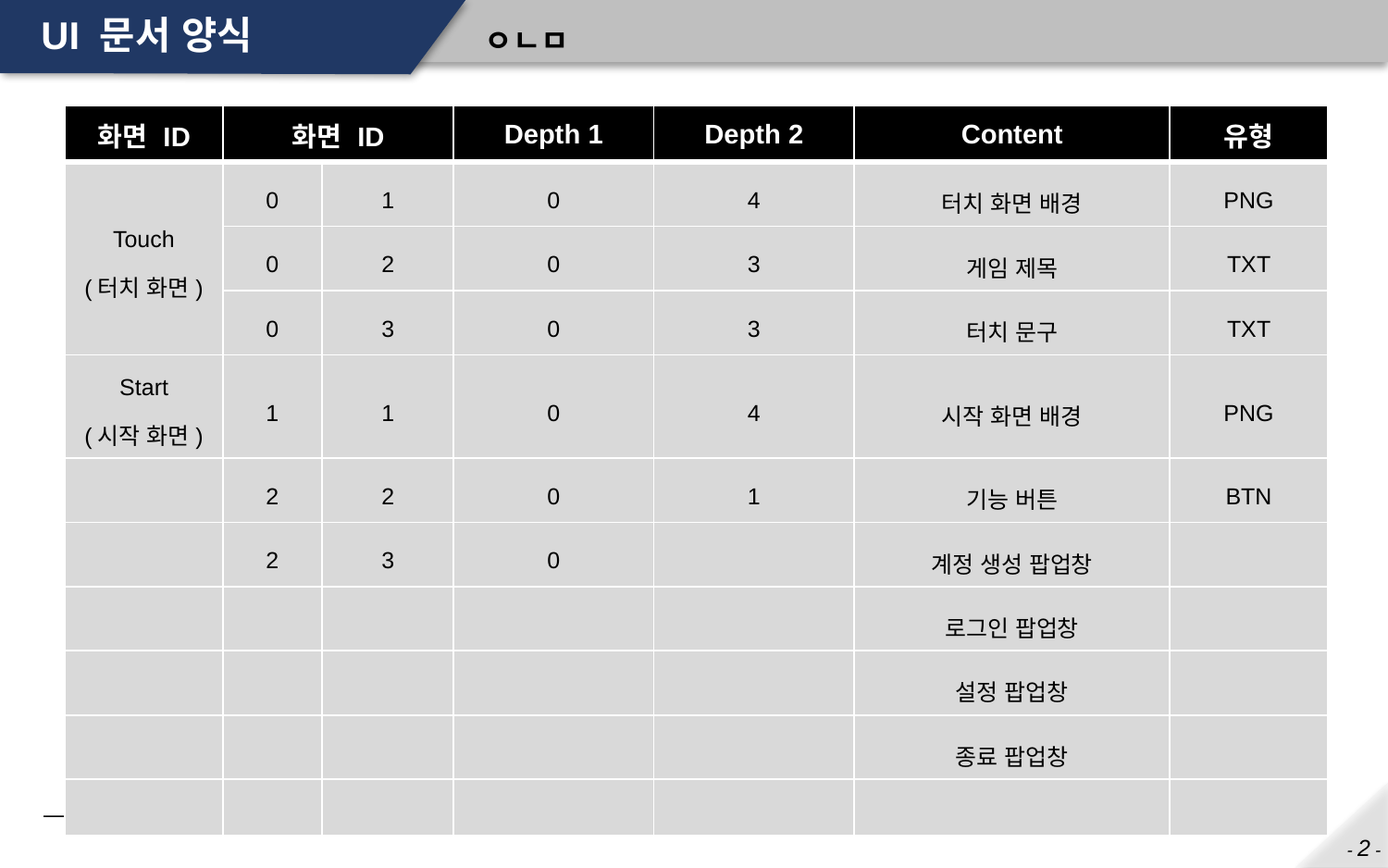

# UI 문서 양식
ㅇㄴㅁ
| 화면 ID | 화면 ID |  | Depth 1 | Depth 2 | Content | 유형 |
| --- | --- | --- | --- | --- | --- | --- |
| Touch (터치 화면) | 0 | 1 | 0 | 4 | 터치 화면 배경 | PNG |
|  | 0 | 2 | 0 | 3 | 게임 제목 | TXT |
|  | 0 | 3 | 0 | 3 | 터치 문구 | TXT |
| Start (시작 화면) | 1 | 1 | 0 | 4 | 시작 화면 배경 | PNG |
|  | 2 | 2 | 0 | 1 | 기능 버튼 | BTN |
|  | 2 | 3 | 0 |  | 계정 생성 팝업창 |  |
|  |  |  |  |  | 로그인 팝업창 |  |
|  |  |  |  |  | 설정 팝업창 |  |
|  |  |  |  |  | 종료 팝업창 |  |
|  |  |  |  |  |  |  |